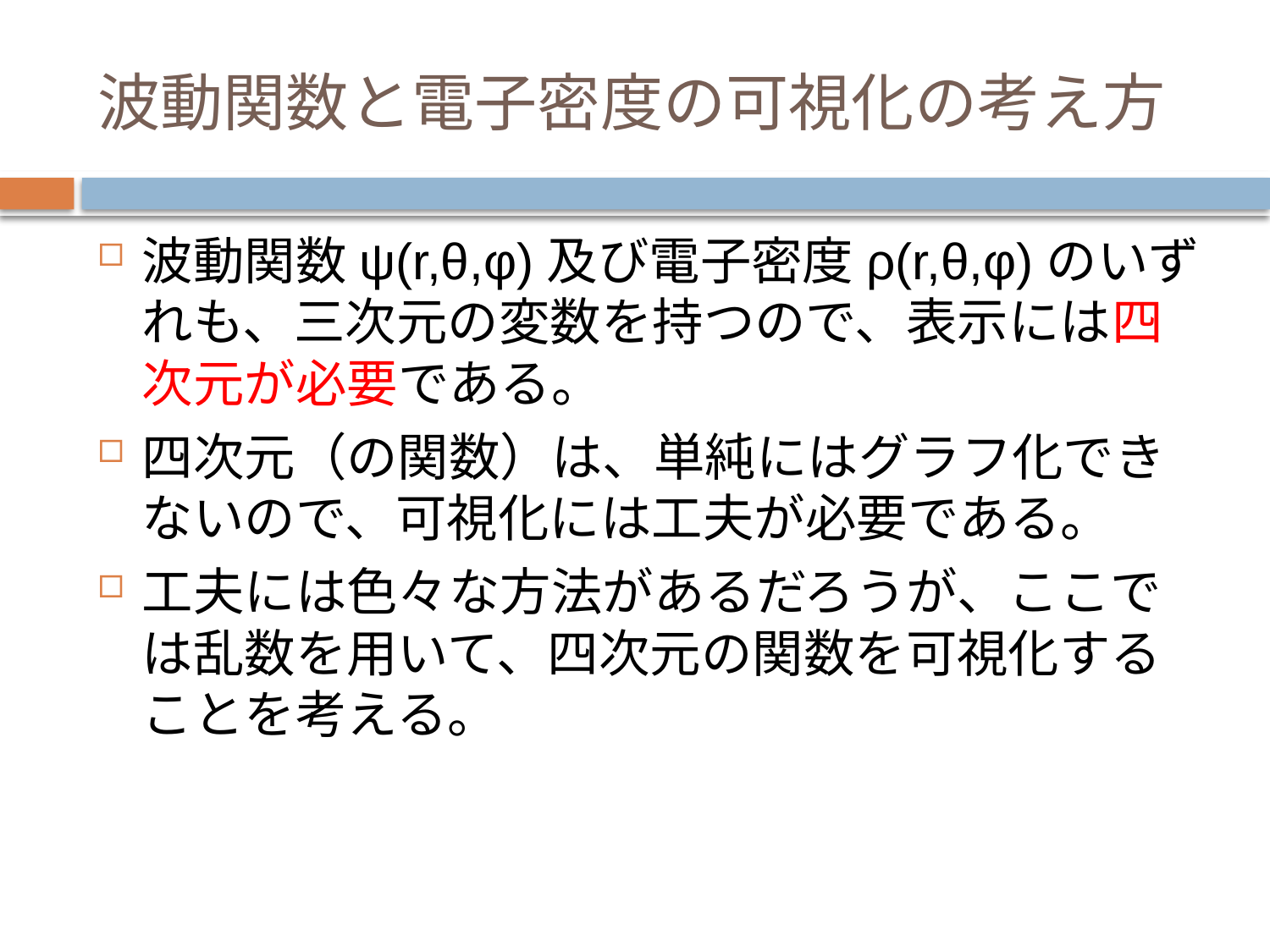

# 波動関数と電子密度の可視化の考え方
波動関数ψ(r,θ,φ)及び電子密度ρ(r,θ,φ)のいずれも、三次元の変数を持つので、表示には四次元が必要である。
四次元（の関数）は、単純にはグラフ化できないので、可視化には工夫が必要である。
工夫には色々な方法があるだろうが、ここでは乱数を用いて、四次元の関数を可視化することを考える。